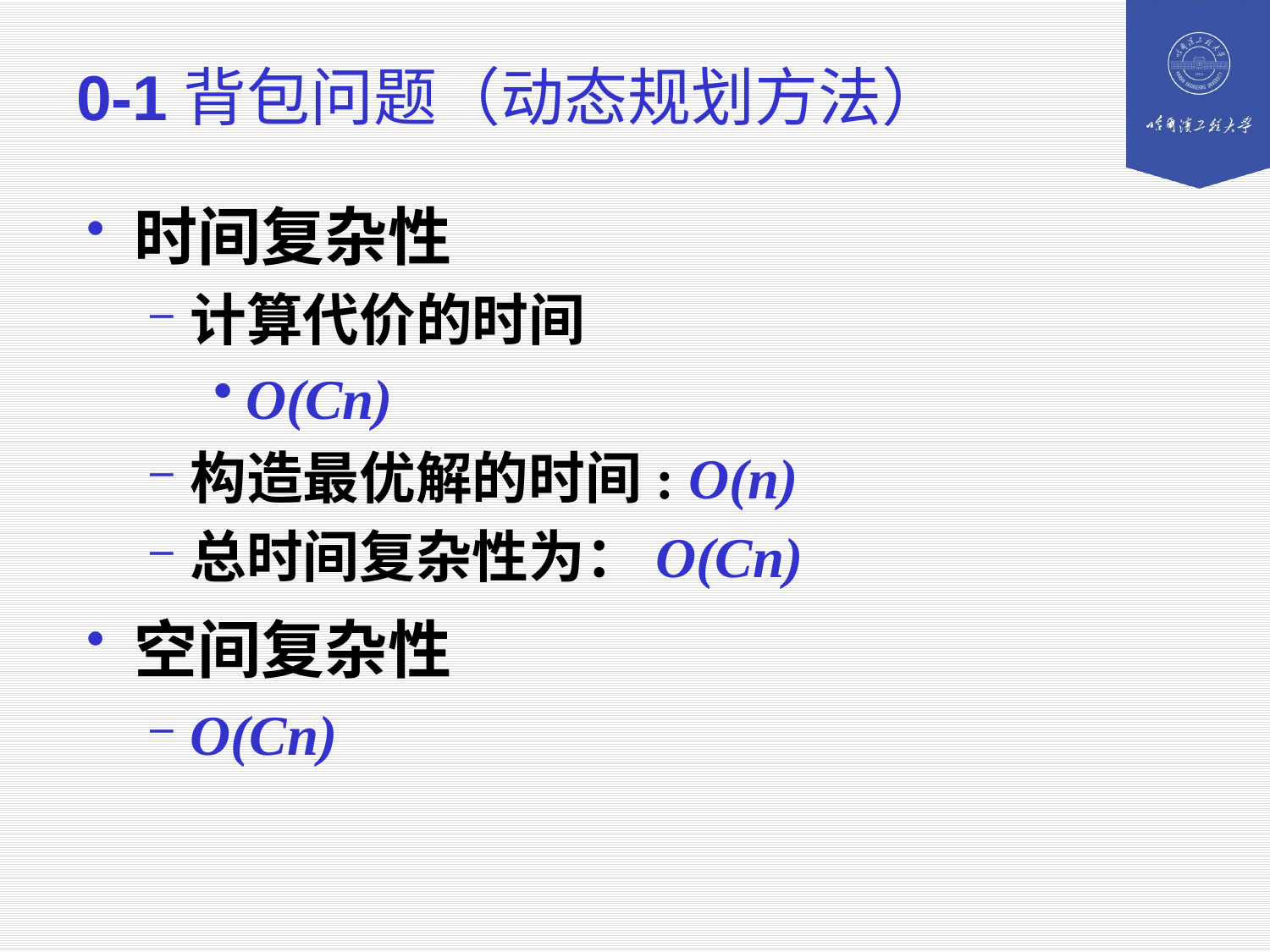

# 0-1背包问题（动态规划方法）
时间复杂性
计算代价的时间
O(Cn)
构造最优解的时间: O(n)
总时间复杂性为：O(Cn)
空间复杂性
O(Cn)